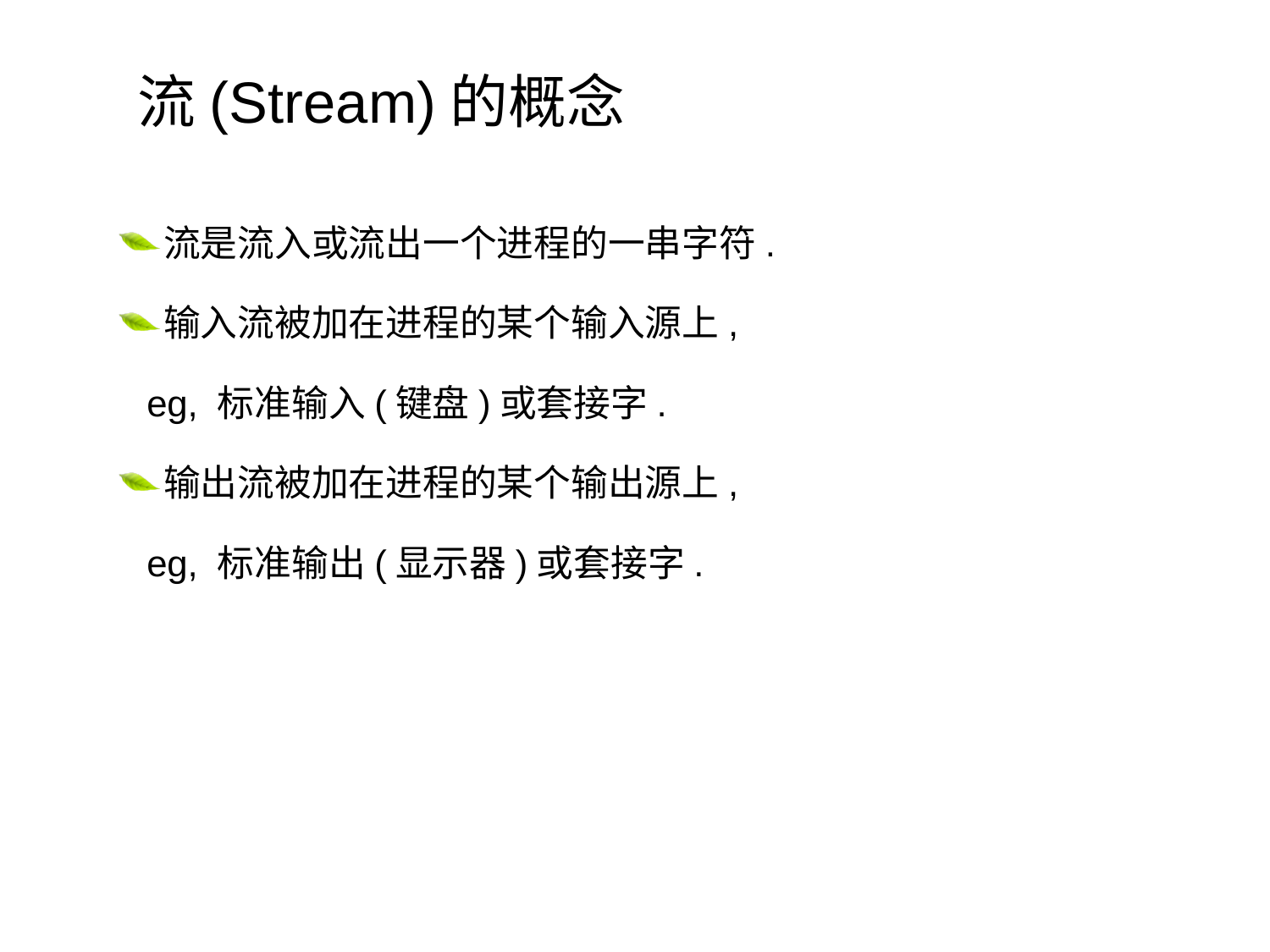

# 流(Stream)的概念
流是流入或流出一个进程的一串字符.
输入流被加在进程的某个输入源上,
   eg, 标准输入(键盘)或套接字.
输出流被加在进程的某个输出源上,
   eg, 标准输出(显示器)或套接字.